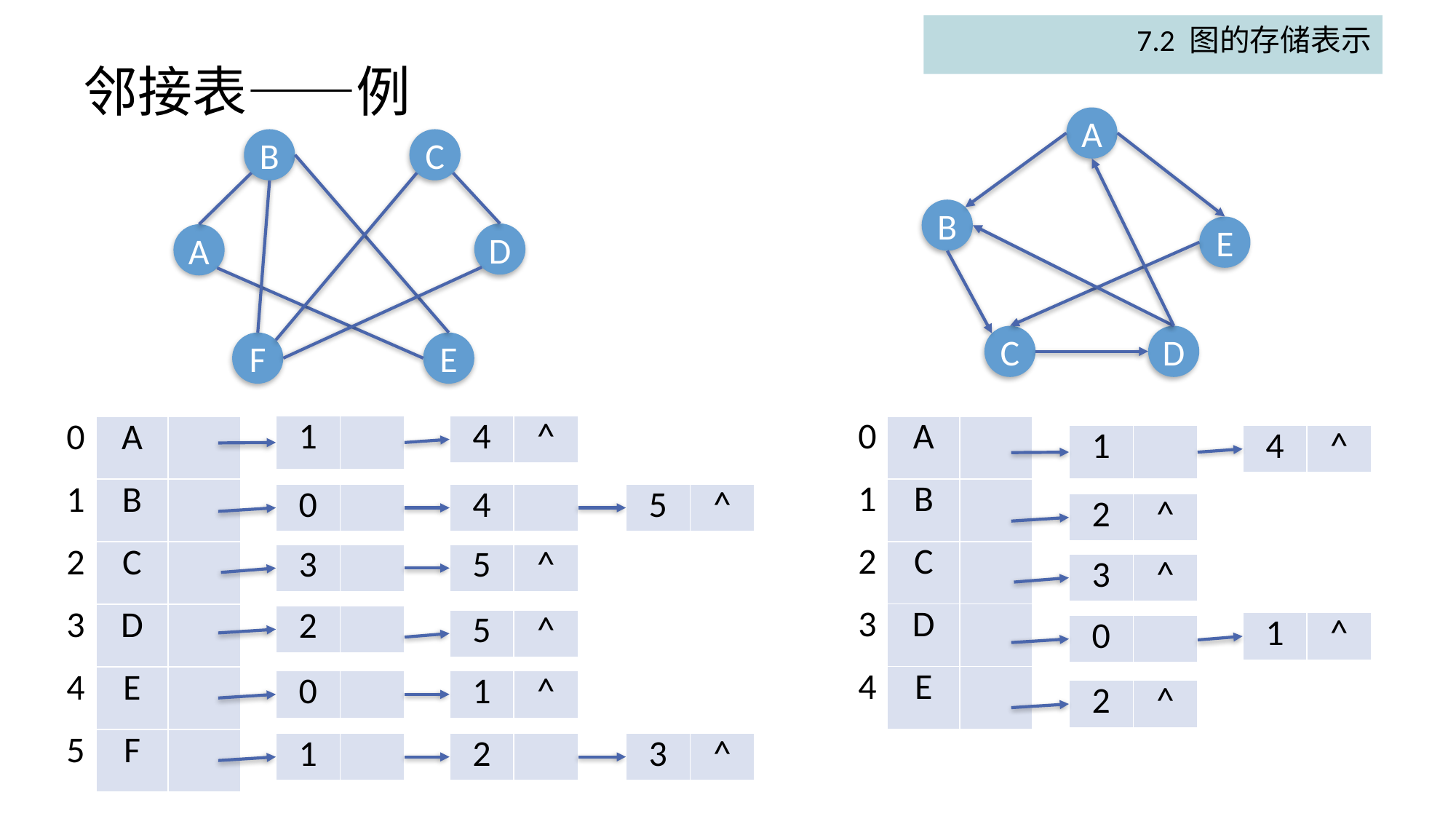

7.2 图的存储表示
# 邻接表——例
A
B
E
C
D
B
C
D
A
F
E
| 1 |  |
| --- | --- |
| 4 | ^ |
| --- | --- |
| 0 | A |  |
| --- | --- | --- |
| 1 | B |  |
| 2 | C |  |
| 3 | D |  |
| 4 | E |  |
| 0 | A |  |
| --- | --- | --- |
| 1 | B |  |
| 2 | C |  |
| 3 | D |  |
| 4 | E |  |
| 5 | F |  |
| 1 |  |
| --- | --- |
| 4 | ^ |
| --- | --- |
| 0 |  |
| --- | --- |
| 4 |  |
| --- | --- |
| 5 | ^ |
| --- | --- |
| 2 | ^ |
| --- | --- |
| 3 |  |
| --- | --- |
| 5 | ^ |
| --- | --- |
| 3 | ^ |
| --- | --- |
| 2 |  |
| --- | --- |
| 5 | ^ |
| --- | --- |
| 1 | ^ |
| --- | --- |
| 0 |  |
| --- | --- |
| 0 |  |
| --- | --- |
| 1 | ^ |
| --- | --- |
| 2 | ^ |
| --- | --- |
| 1 |  |
| --- | --- |
| 2 |  |
| --- | --- |
| 3 | ^ |
| --- | --- |